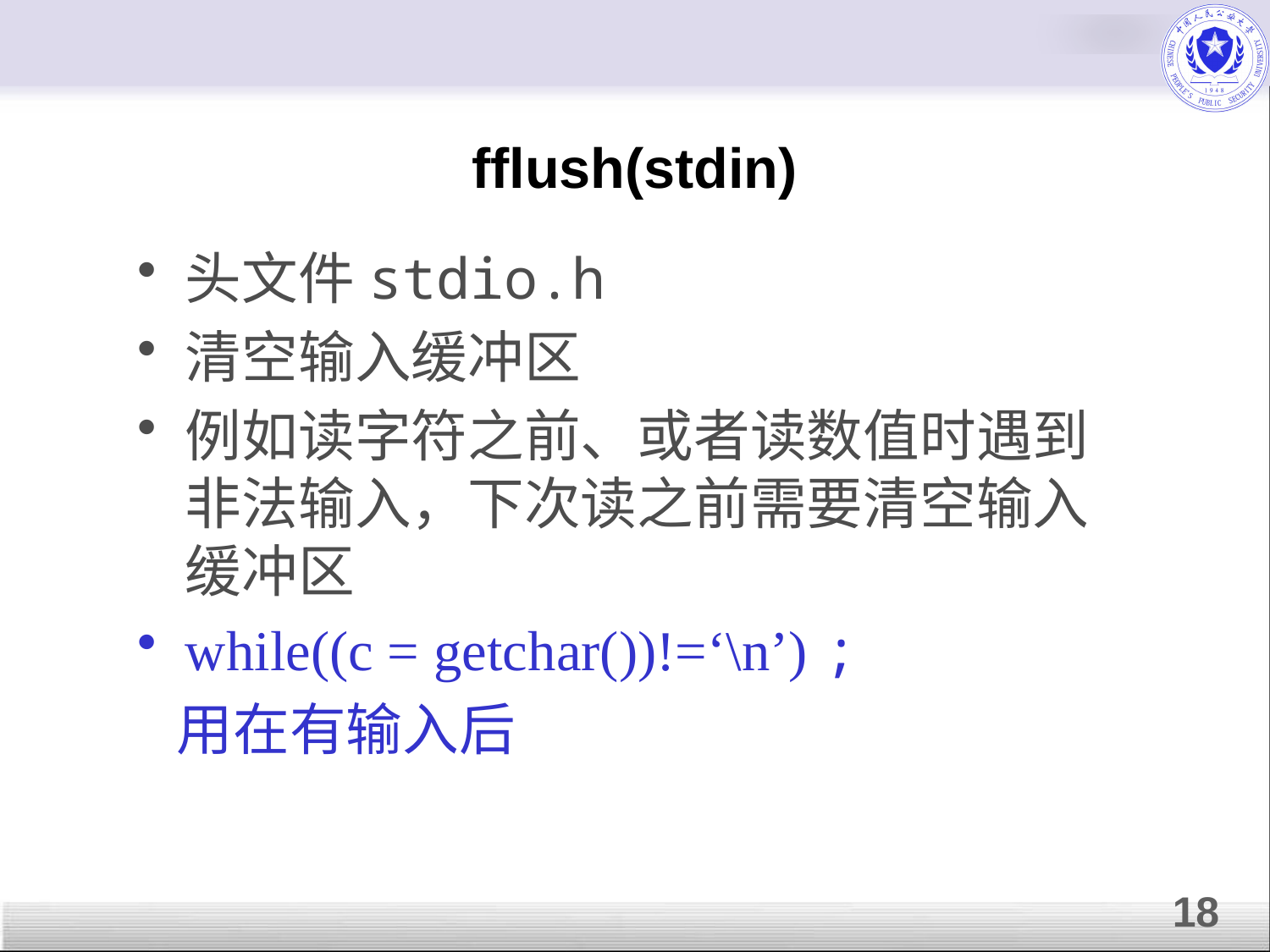

# fflush(stdin)
头文件stdio.h
清空输入缓冲区
例如读字符之前、或者读数值时遇到非法输入，下次读之前需要清空输入缓冲区
while((c = getchar())!=‘\n’) ;
  用在有输入后